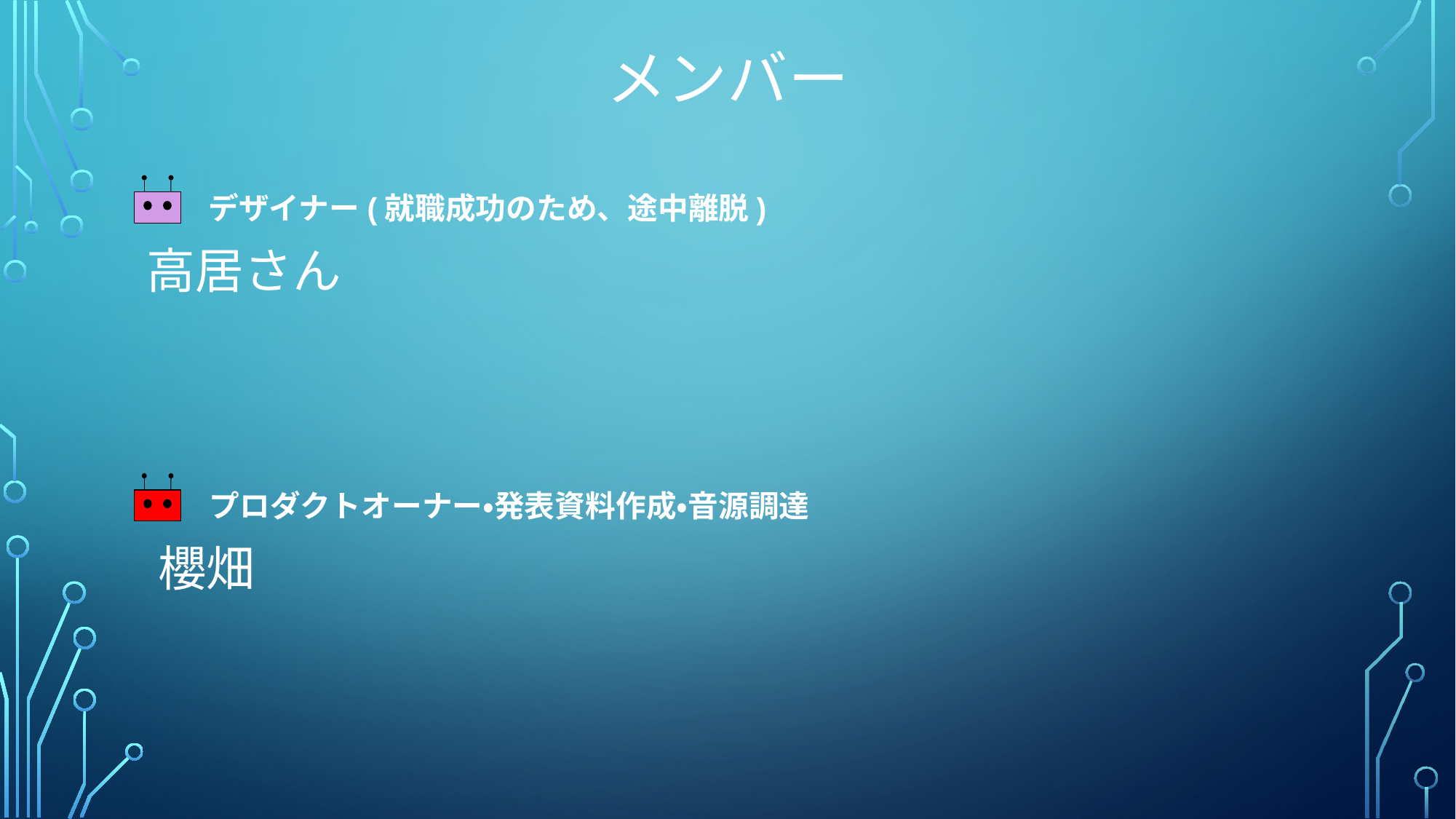

メンバー

デザイナー(就職成功のため、途中離脱)
高居さん

プロダクトオーナー・発表資料作成・音源調達
櫻畑